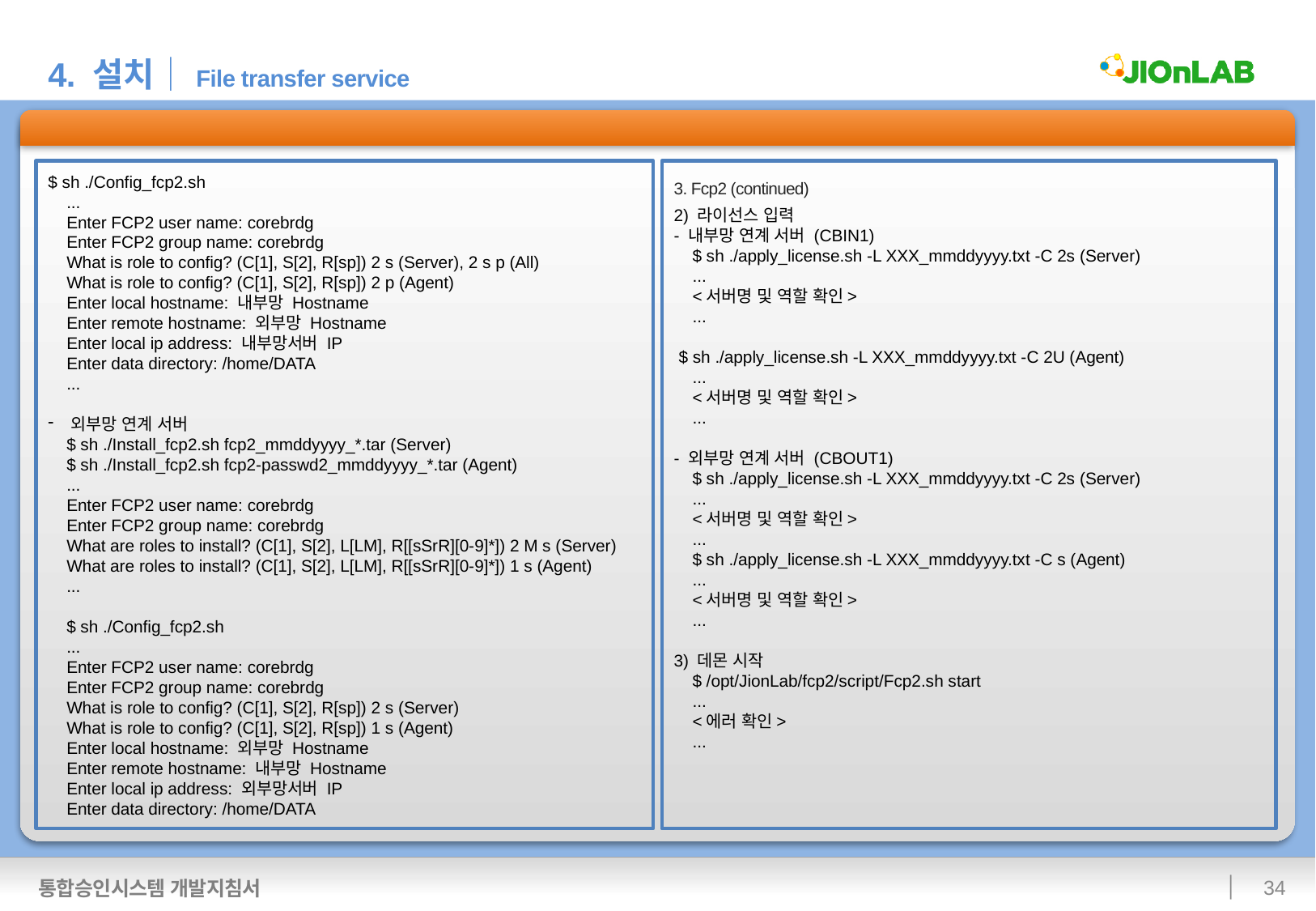

4. 설치│File transfer service

통합승인시스템 설치

$ sh ./Config_fcp2.sh
    ...
    Enter FCP2 user name: corebrdg
    Enter FCP2 group name: corebrdg
    What is role to config? (C[1], S[2], R[sp]) 2 s (Server), 2 s p (All)
    What is role to config? (C[1], S[2], R[sp]) 2 p (Agent)
    Enter local hostname: 내부망 Hostname
    Enter remote hostname: 외부망 Hostname
    Enter local ip address: 내부망서버 IP
    Enter data directory: /home/DATA
    ...

외부망 연계 서버
    $ sh ./Install_fcp2.sh fcp2_mmddyyyy_*.tar (Server)
    $ sh ./Install_fcp2.sh fcp2-passwd2_mmddyyyy_*.tar (Agent)
    ...
    Enter FCP2 user name: corebrdg
    Enter FCP2 group name: corebrdg
    What are roles to install? (C[1], S[2], L[LM], R[[sSrR][0-9]*]) 2 M s (Server)
    What are roles to install? (C[1], S[2], L[LM], R[[sSrR][0-9]*]) 1 s (Agent)
    ...

    $ sh ./Config_fcp2.sh
    ...
    Enter FCP2 user name: corebrdg
    Enter FCP2 group name: corebrdg
    What is role to config? (C[1], S[2], R[sp]) 2 s (Server)
    What is role to config? (C[1], S[2], R[sp]) 1 s (Agent)
    Enter local hostname: 외부망 Hostname
    Enter remote hostname: 내부망 Hostname
    Enter local ip address: 외부망서버 IP
    Enter data directory: /home/DATA
3. Fcp2 (continued)
2) 라이선스 입력
- 내부망 연계 서버 (CBIN1)
    $ sh ./apply_license.sh -L XXX_mmddyyyy.txt -C 2s (Server)
    ...
    <서버명 및 역할 확인>
    ...

 $ sh ./apply_license.sh -L XXX_mmddyyyy.txt -C 2U (Agent)
    ...
    <서버명 및 역할 확인>
    ...

- 외부망 연계 서버 (CBOUT1)
    $ sh ./apply_license.sh -L XXX_mmddyyyy.txt -C 2s (Server)
    ...
    <서버명 및 역할 확인>
    ...
    $ sh ./apply_license.sh -L XXX_mmddyyyy.txt -C s (Agent)
    ...
    <서버명 및 역할 확인>
    ...

3) 데몬 시작
    $ /opt/JionLab/fcp2/script/Fcp2.sh start
    ...
    <에러 확인>
    ...

 34